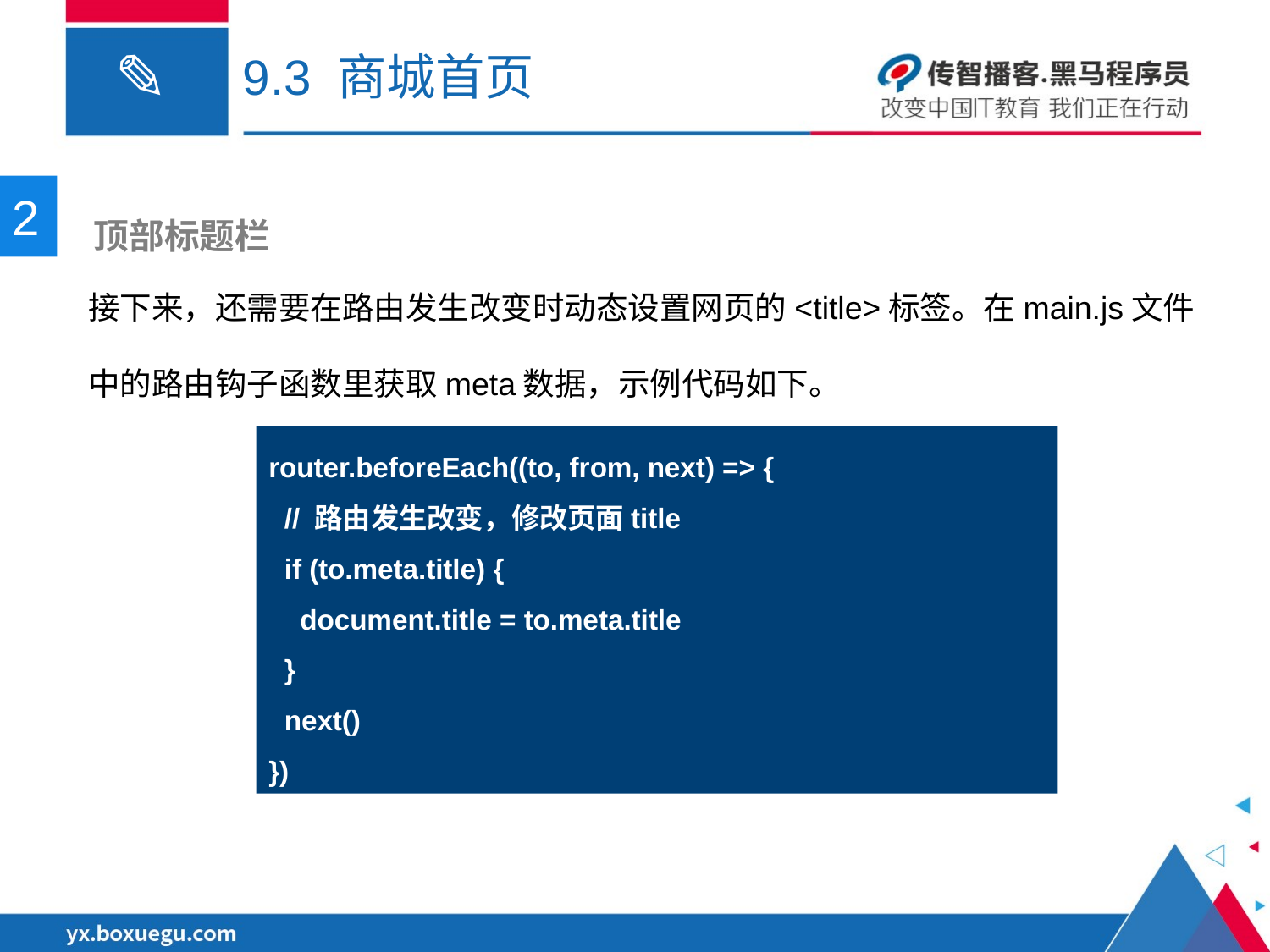

# 9.3 商城首页

2
  顶部标题栏
接下来，还需要在路由发生改变时动态设置网页的<title>标签。在main.js文件中的路由钩子函数里获取meta数据，示例代码如下。
router.beforeEach((to, from, next) => {
  // 路由发生改变，修改页面title
  if (to.meta.title) {
    document.title = to.meta.title
  }
  next()
})